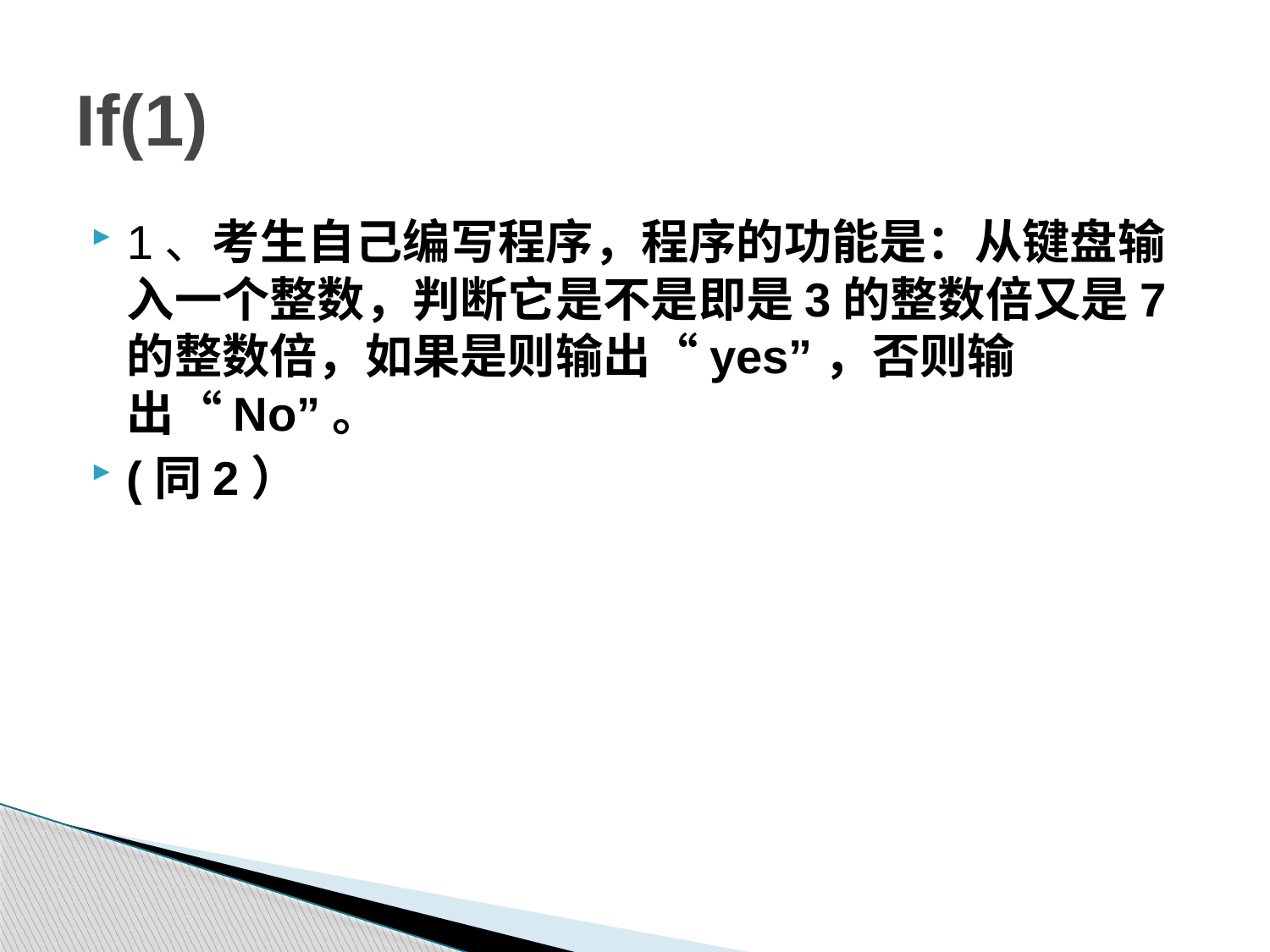

# If(1)
1、考生自己编写程序，程序的功能是：从键盘输入一个整数，判断它是不是即是3的整数倍又是7的整数倍，如果是则输出“yes”，否则输出“No”。
(同2）